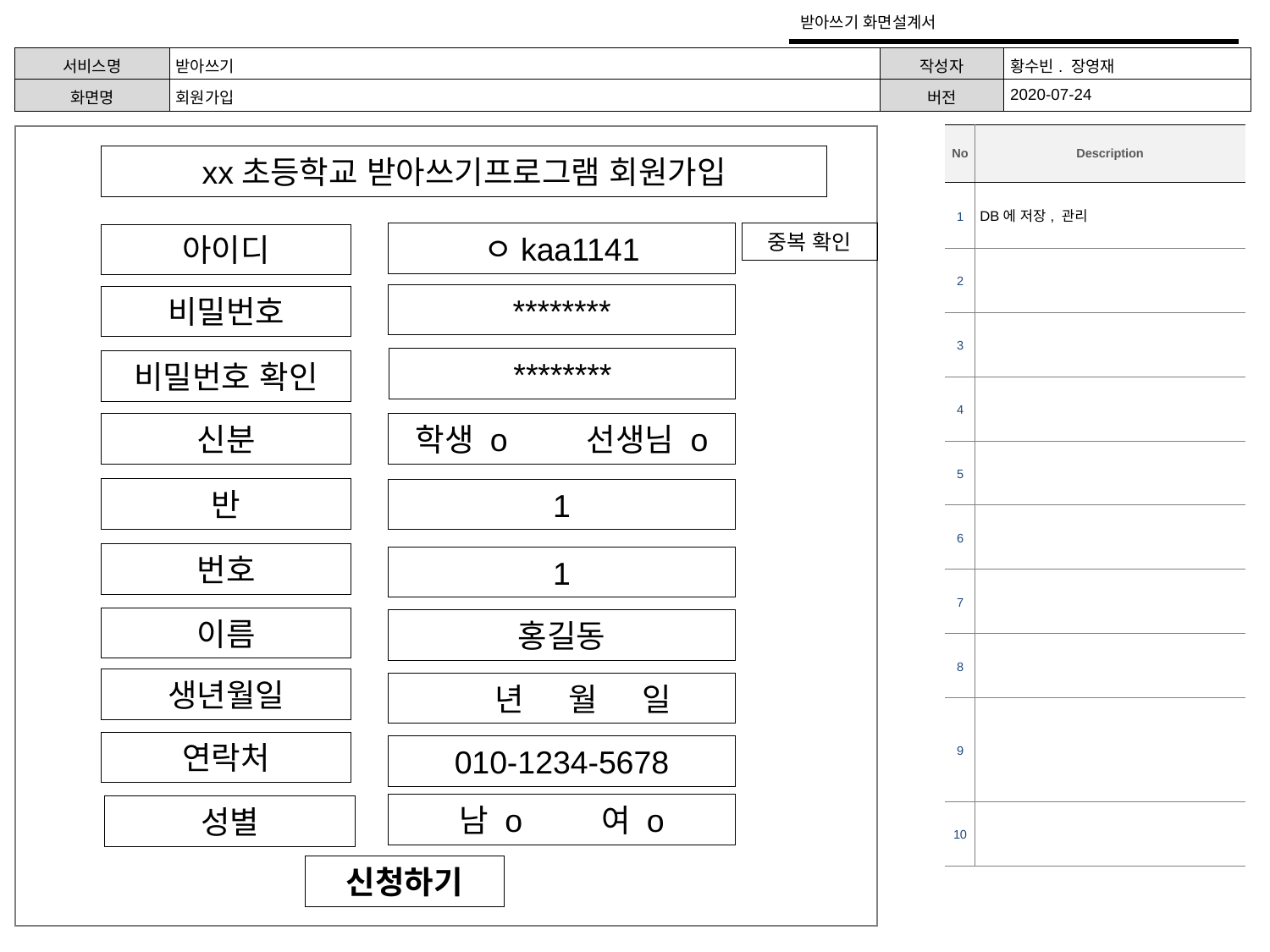

받아쓰기 화면설계서
| 서비스명 | 받아쓰기 | 작성자 | 황수빈. 장영재 |
| --- | --- | --- | --- |
| 화면명 | 회원가입 | 버전 | 2020-07-24 |
| No | Description |
| --- | --- |
| 1 | DB에 저장, 관리 |
| 2 |  |
| 3 |  |
| 4 |  |
| 5 |  |
| 6 |  |
| 7 |  |
| 8 |  |
| 9 |  |
| 10 |  |

xx초등학교 받아쓰기프로그램 회원가입
중복 확인
ㅇkaa1141
아이디
********
비밀번호
********
비밀번호 확인
신분
학생 o        선생님 o
반
1
번호
1
이름
홍길동
생년월일
     년     월     일
연락처
010-1234-5678
남 o        여 o
성별
신청하기